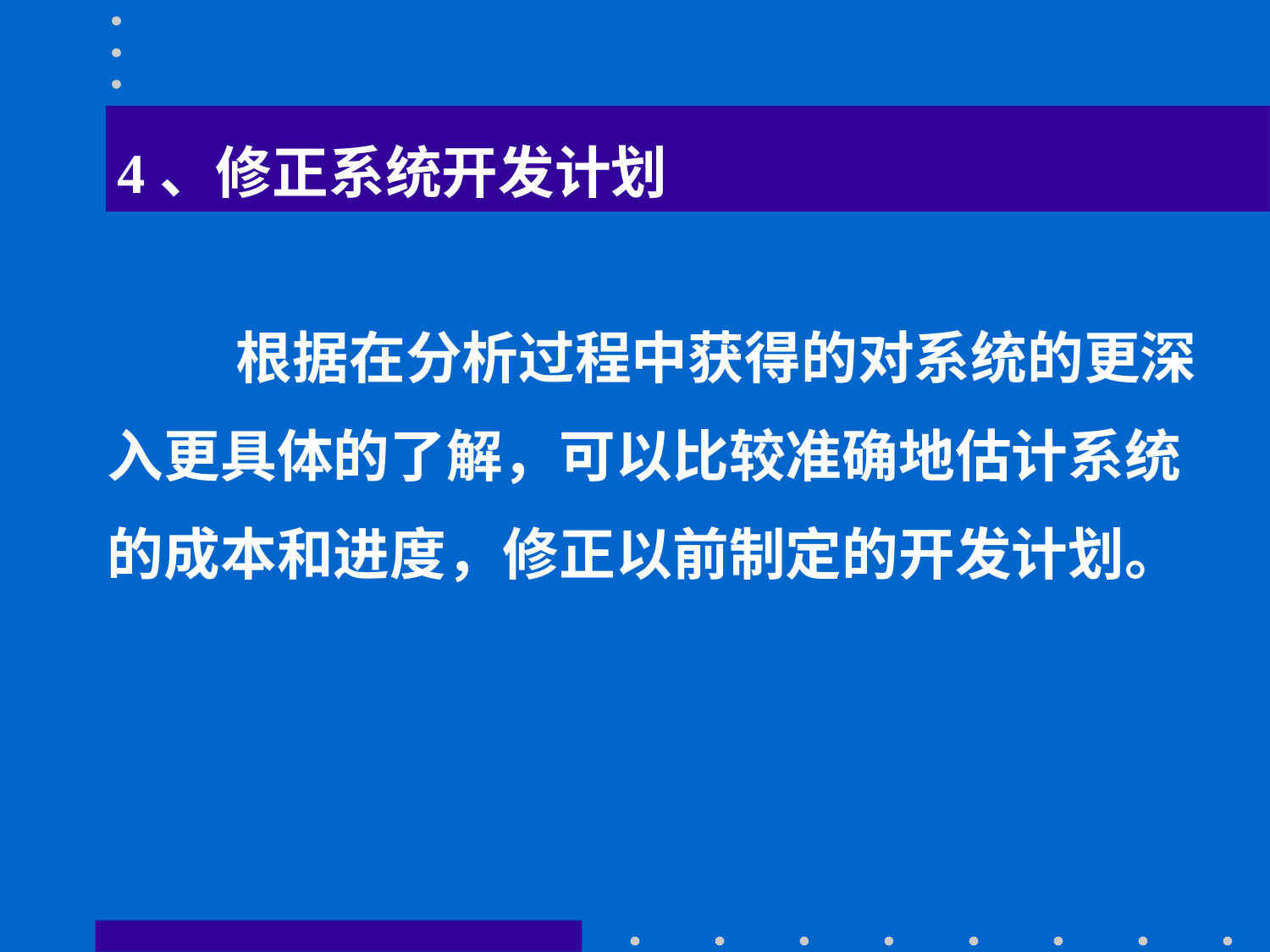

4、修正系统开发计划
         根据在分析过程中获得的对系统的更深入更具体的了解，可以比较准确地估计系统的成本和进度，修正以前制定的开发计划。